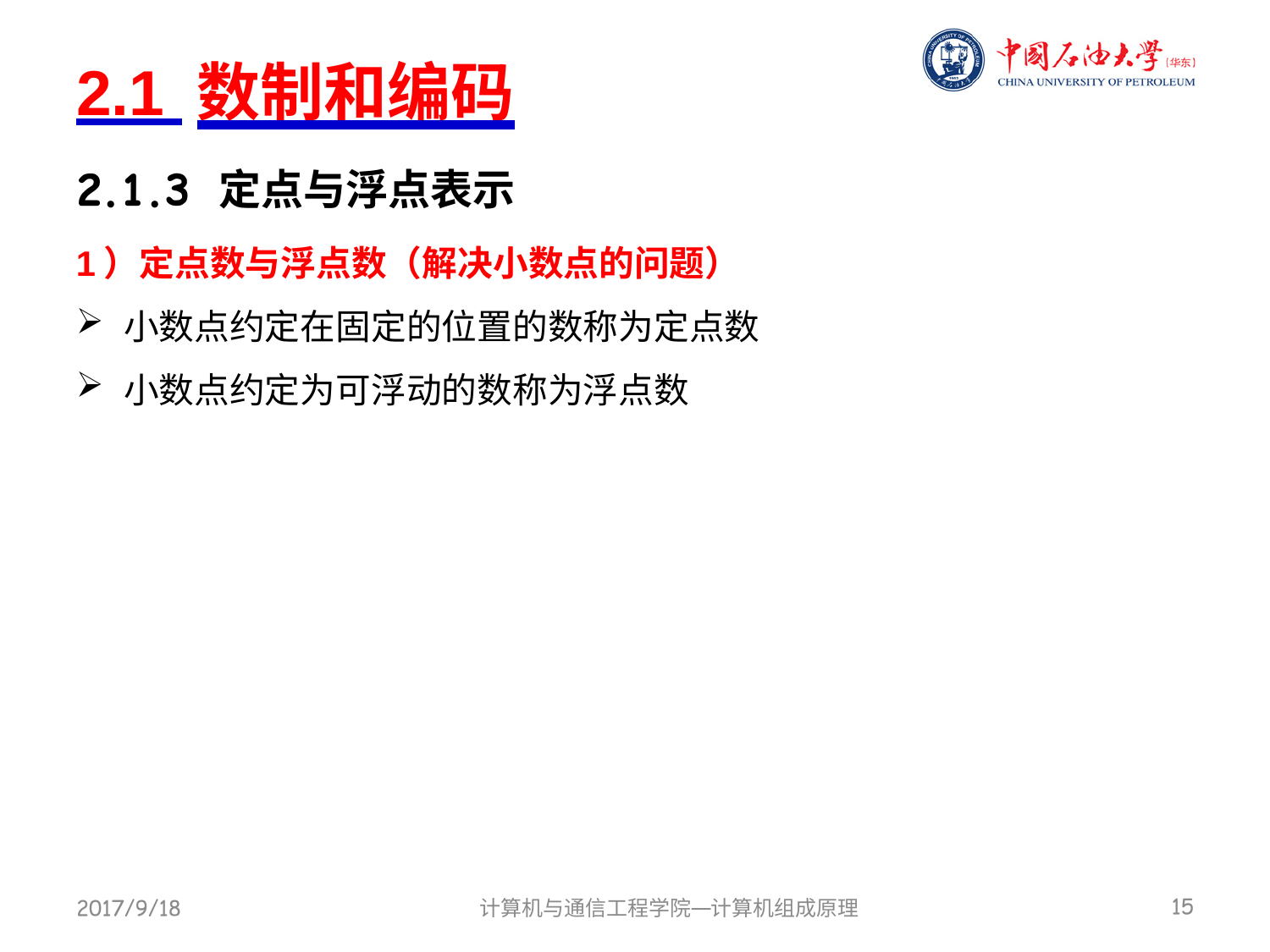

# 2.1 数制和编码
2.1.3 定点与浮点表示
1）定点数与浮点数（解决小数点的问题）
小数点约定在固定的位置的数称为定点数
小数点约定为可浮动的数称为浮点数
2017/9/18
计算机与通信工程学院—计算机组成原理
15